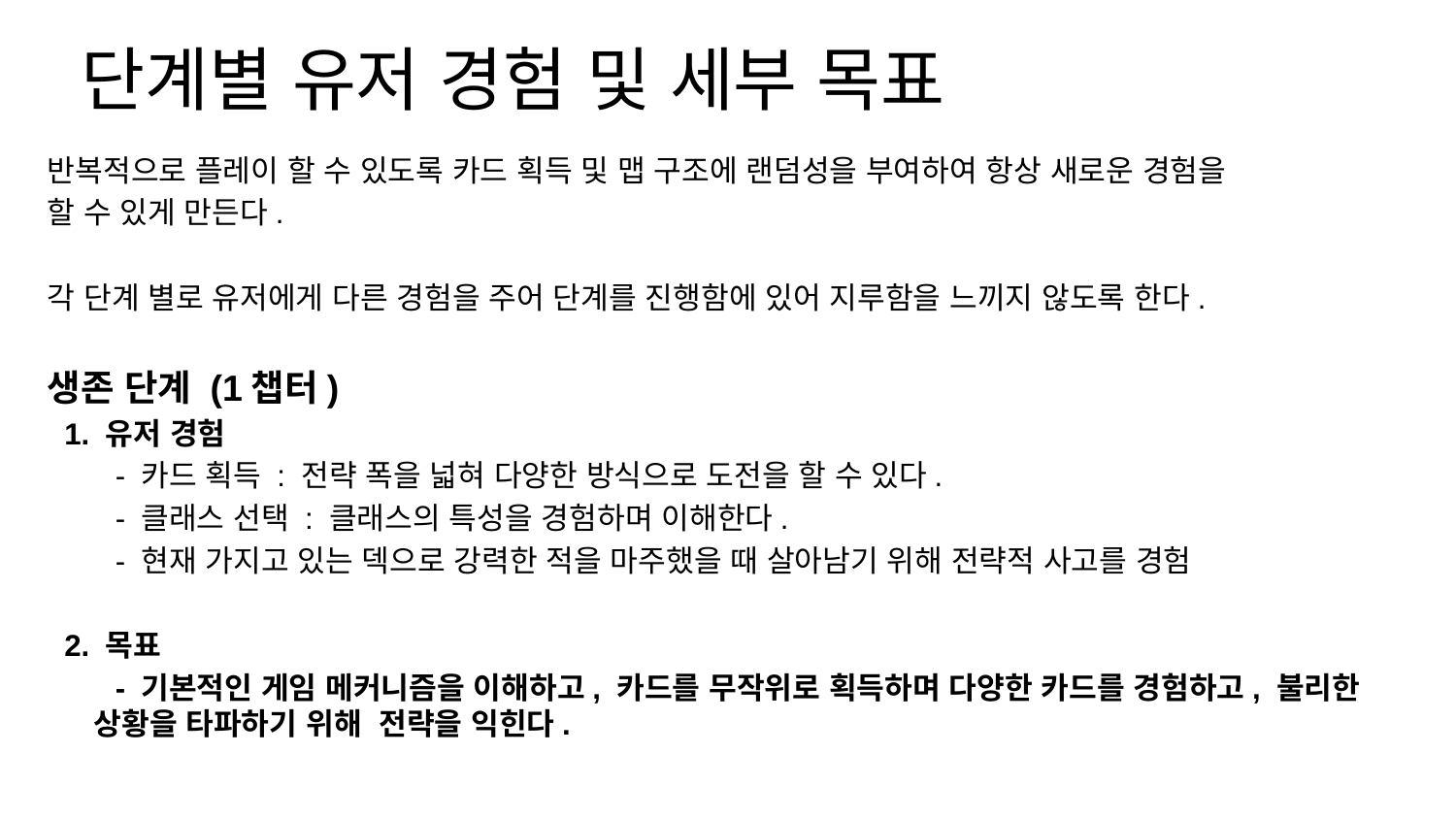

단계별 유저 경험 및 세부 목표
반복적으로 플레이 할 수 있도록 카드 획득 및 맵 구조에 랜덤성을 부여하여 항상 새로운 경험을
할 수 있게 만든다.

각 단계 별로 유저에게 다른 경험을 주어 단계를 진행함에 있어 지루함을 느끼지 않도록 한다.

생존 단계 (1챕터)
  1. 유저 경험
        - 카드 획득 : 전략 폭을 넓혀 다양한 방식으로 도전을 할 수 있다.
        - 클래스 선택 : 클래스의 특성을 경험하며 이해한다.
        - 현재 가지고 있는 덱으로 강력한 적을 마주했을 때 살아남기 위해 전략적 사고를 경험

  2. 목표
        - 기본적인 게임 메커니즘을 이해하고, 카드를 무작위로 획득하며 다양한 카드를 경험하고, 불리한 상황을 타파하기 위해  전략을 익힌다.